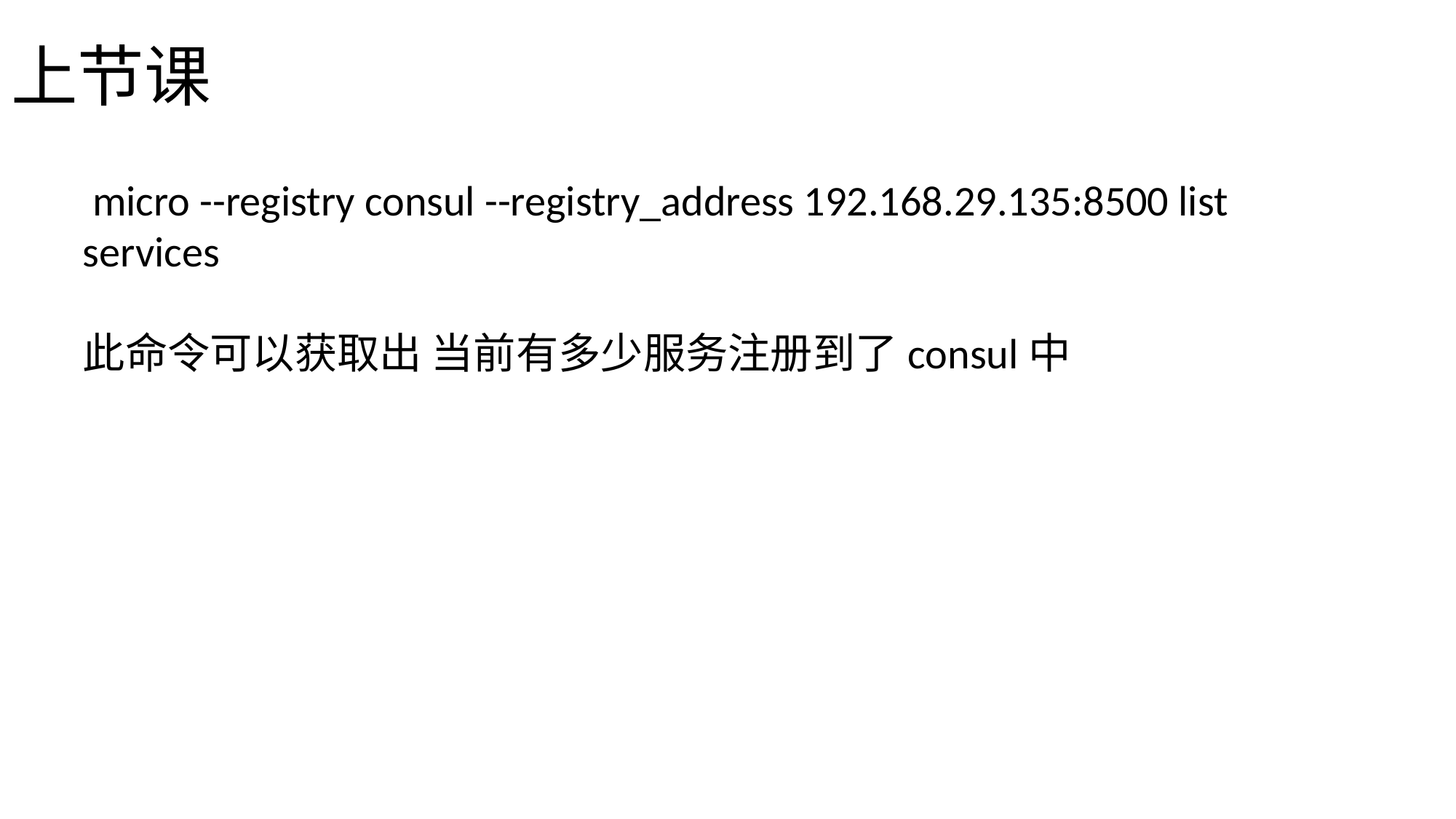

# 上节课
 micro --registry consul --registry_address 192.168.29.135:8500 list services

此命令可以获取出 当前有多少服务注册到了consul中